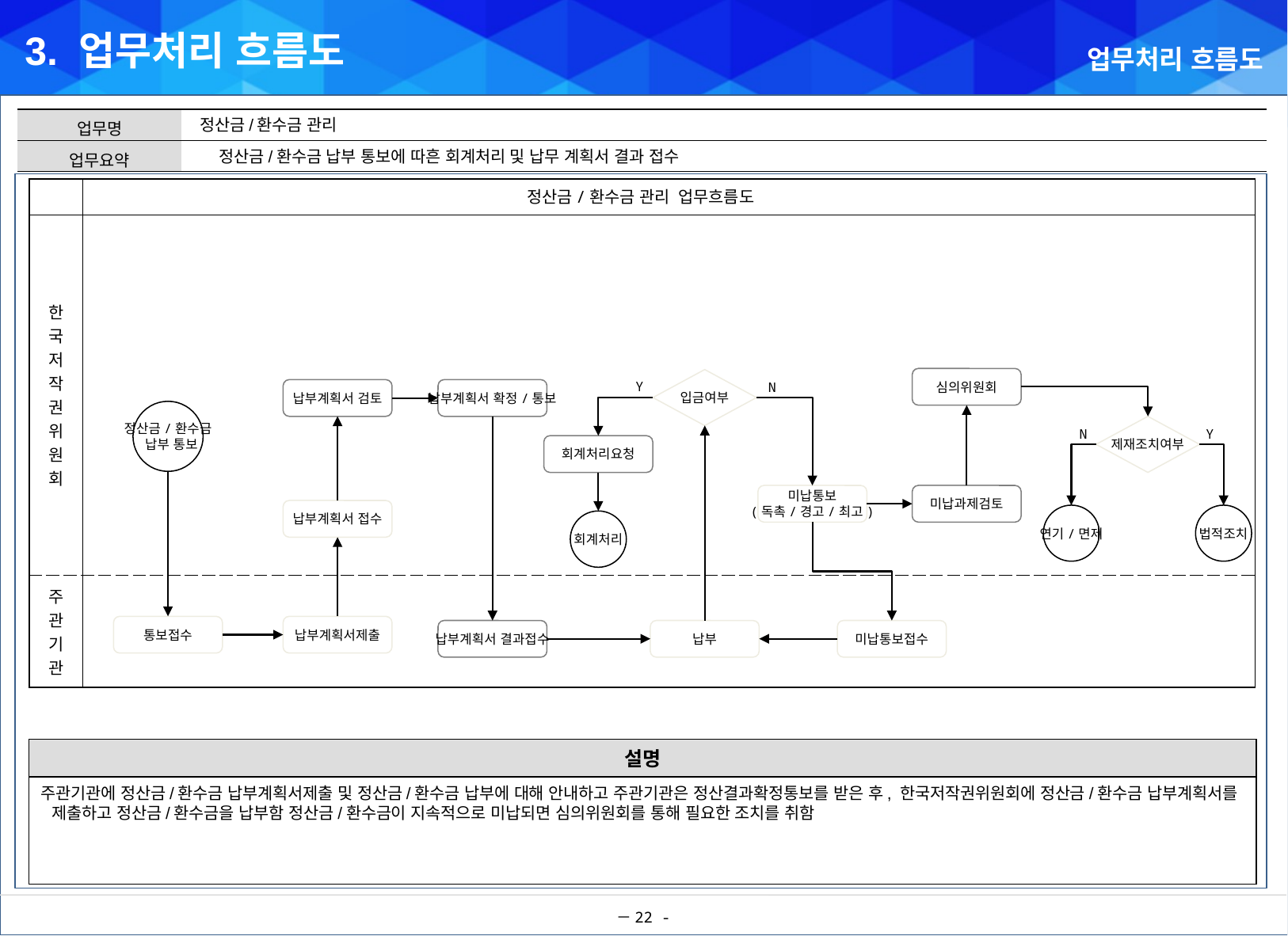

3. 업무처리 흐름도
업무처리 흐름도
정산금/환수금 관리
정산금/환수금 납부 통보에 따흔 회계처리 및 납무 계획서 결과 접수
|  |  |
| --- | --- |
| 한 국 저 작 권 위 원 회 |  |
| 주 관 기 관 |  |
정산금/환수금 관리  업무흐름도
심의위원회
입금여부
Y
N
납부계획서 검토
납부계획서 확정/통보
정산금/환수금
 납부 통보
제재조치여부
N
Y
회계처리요청
미납통보
(독촉/경고/최고)
미납과제검토
납부계획서 접수
연기/면제
법적조치
회계처리
통보접수
납부계획서제출
납부계획서 결과접수
납부
미납통보접수
설명
주관기관에 정산금/환수금 납부계획서제출 및 정산금/환수금 납부에 대해 안내하고 주관기관은 정산결과확정통보를 받은 후, 한국저작권위원회에 정산금/환수금 납부계획서를 제출하고 정산금/환수금을 납부함 정산금/환수금이 지속적으로 미납되면 심의위원회를 통해 필요한 조치를 취함